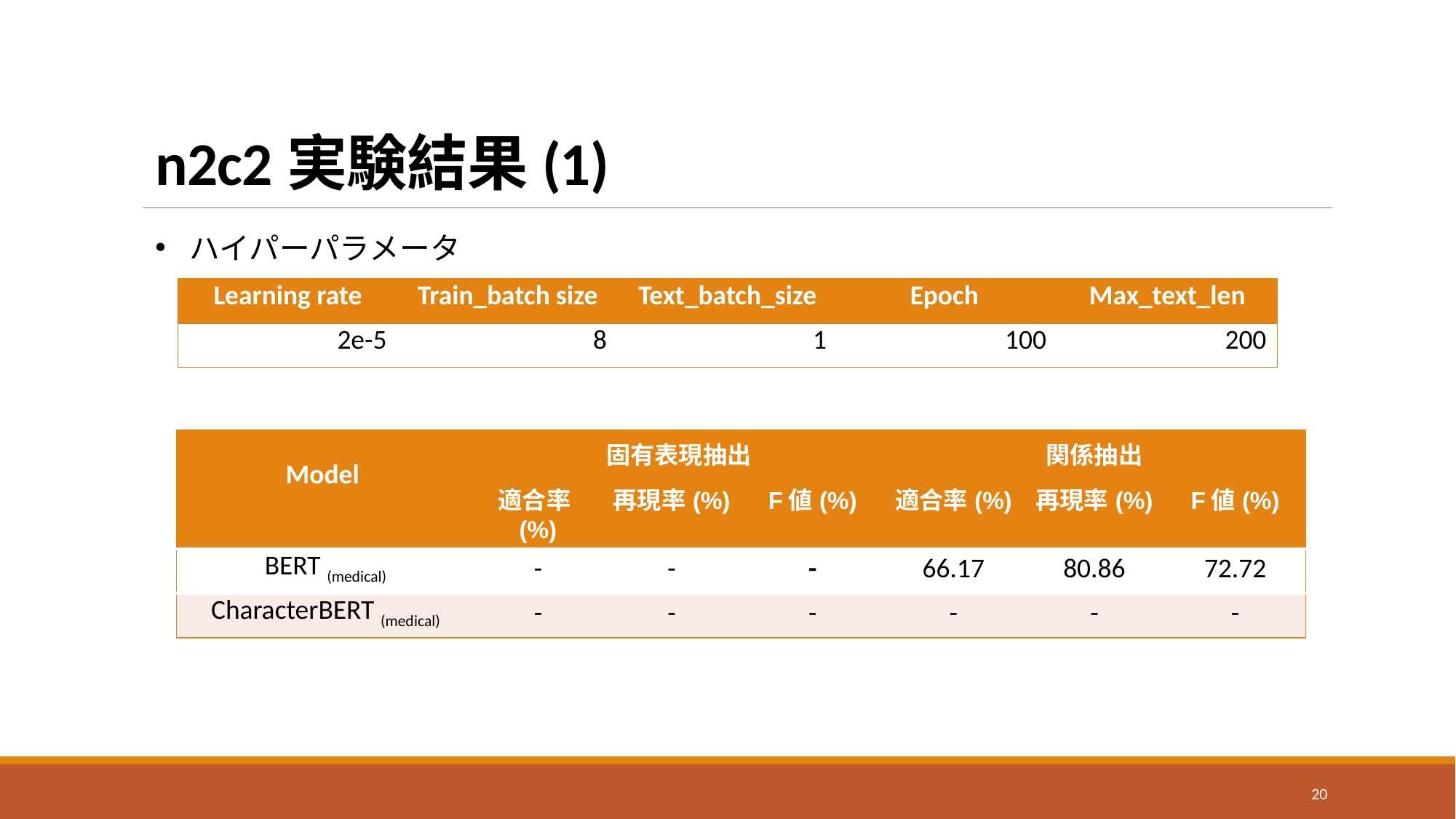

# n2c2実験結果(1)
ハイパーパラメータ
| Learning rate | Train\_batch size | Text\_batch\_size | Epoch | Max\_text\_len |
| --- | --- | --- | --- | --- |
| 2e-5 | 8 | 1 | 100 | 200 |
| Model | 固有表現抽出 |  |  | 関係抽出 |  |  |
| --- | --- | --- | --- | --- | --- | --- |
|  | 適合率(%) | 再現率(%) | F値(%) | 適合率(%) | 再現率(%) | F値(%) |
| BERT (medical) | - | - | - | 66.17 | 80.86 | 72.72 |
| CharacterBERT (medical) | - | - | - | - | - | - |
20